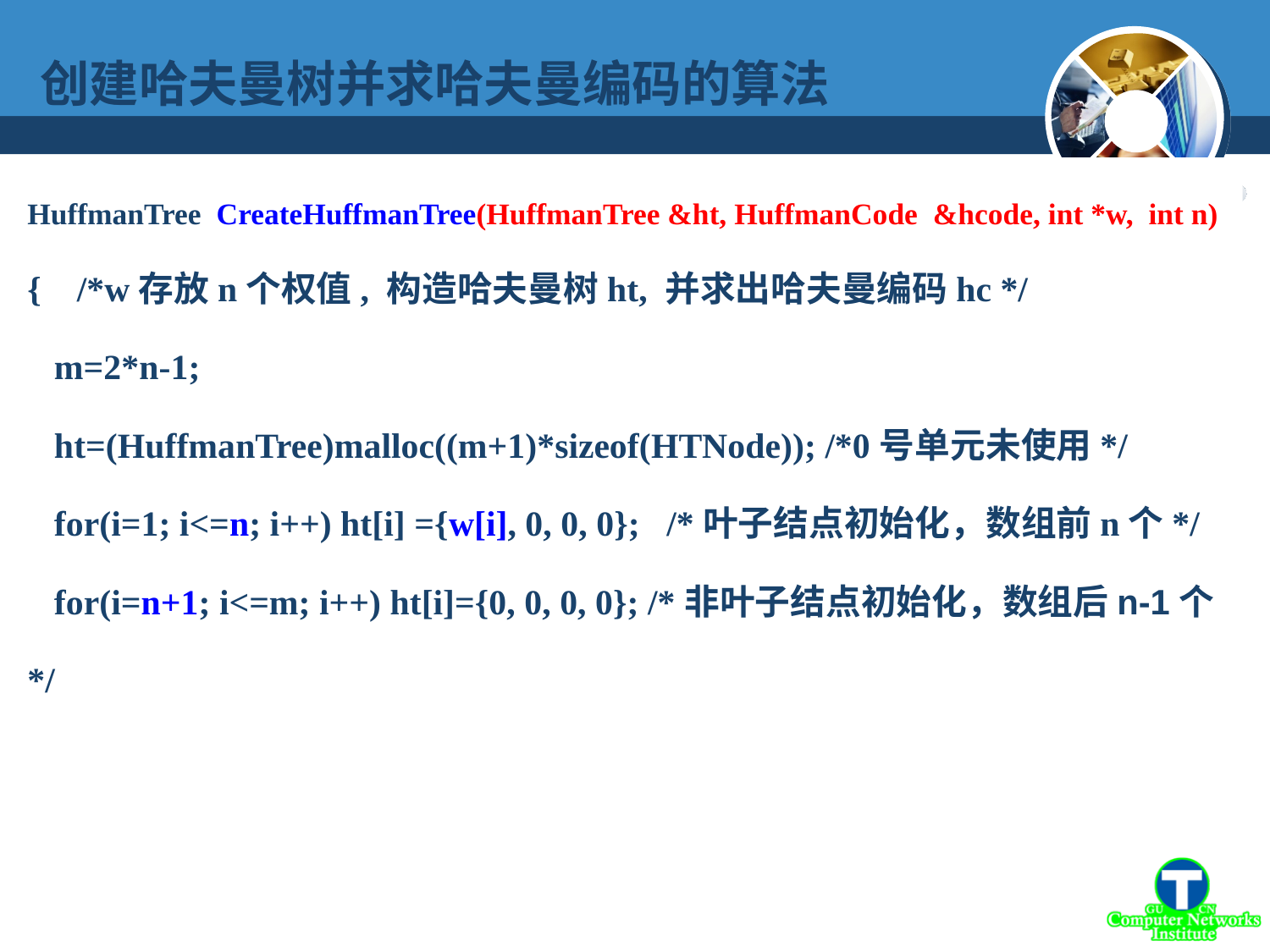

创建哈夫曼树并求哈夫曼编码的算法
HuffmanTree  CreateHuffmanTree(HuffmanTree &ht, HuffmanCode  &hcode, int *w,  int n)
{    /*w存放n个权值, 构造哈夫曼树ht, 并求出哈夫曼编码hc */
   m=2*n-1;
   ht=(HuffmanTree)malloc((m+1)*sizeof(HTNode)); /*0号单元未使用*/
   for(i=1; i<=n; i++) ht[i] ={w[i], 0, 0, 0};   /*叶子结点初始化，数组前n个*/
   for(i=n+1; i<=m; i++) ht[i]={0, 0, 0, 0}; /*非叶子结点初始化，数组后n-1个*/

136